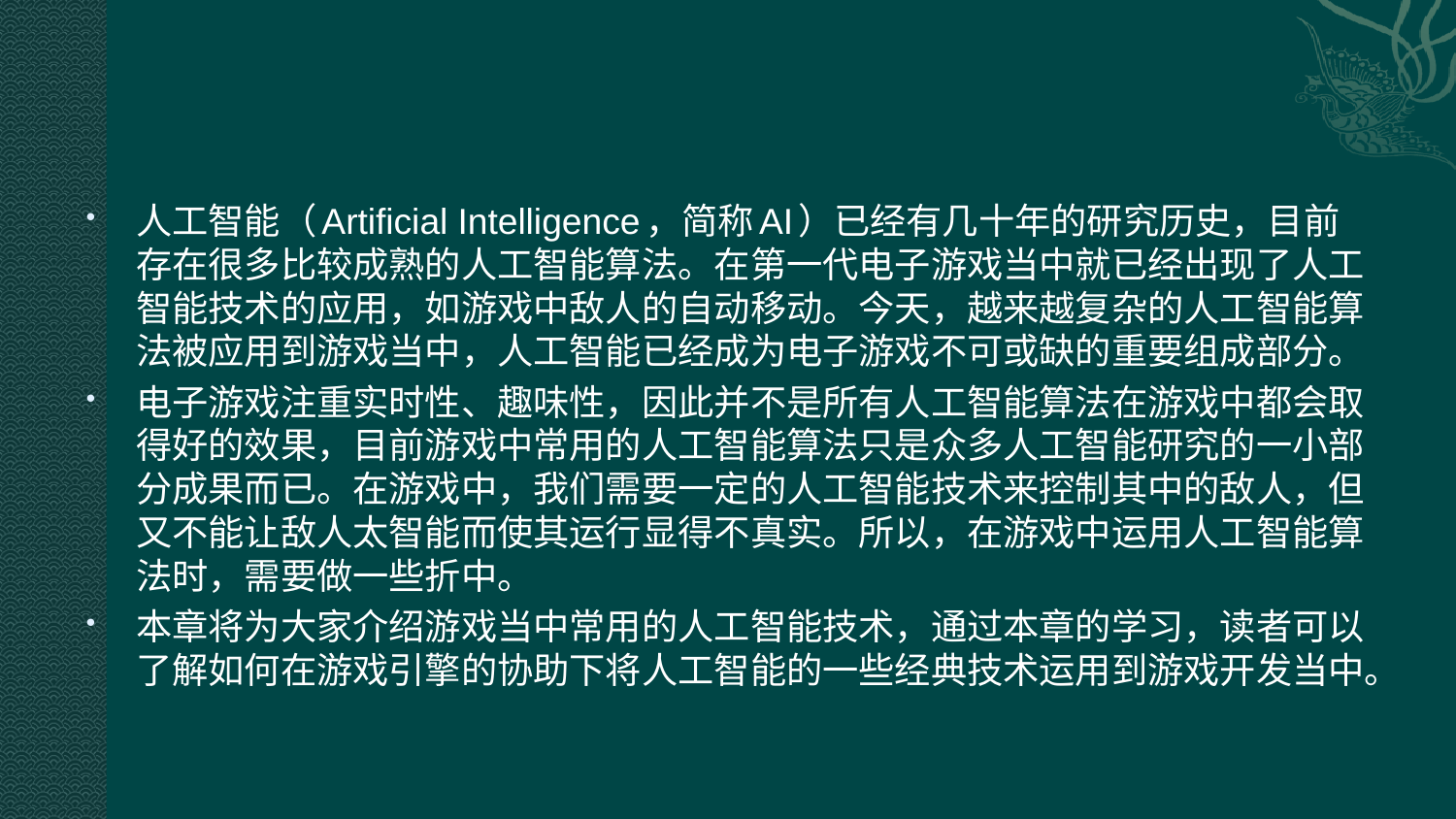

#
人工智能（Artificial Intelligence，简称AI）已经有几十年的研究历史，目前存在很多比较成熟的人工智能算法。在第一代电子游戏当中就已经出现了人工智能技术的应用，如游戏中敌人的自动移动。今天，越来越复杂的人工智能算法被应用到游戏当中，人工智能已经成为电子游戏不可或缺的重要组成部分。
电子游戏注重实时性、趣味性，因此并不是所有人工智能算法在游戏中都会取得好的效果，目前游戏中常用的人工智能算法只是众多人工智能研究的一小部分成果而已。在游戏中，我们需要一定的人工智能技术来控制其中的敌人，但又不能让敌人太智能而使其运行显得不真实。所以，在游戏中运用人工智能算法时，需要做一些折中。
本章将为大家介绍游戏当中常用的人工智能技术，通过本章的学习，读者可以了解如何在游戏引擎的协助下将人工智能的一些经典技术运用到游戏开发当中。